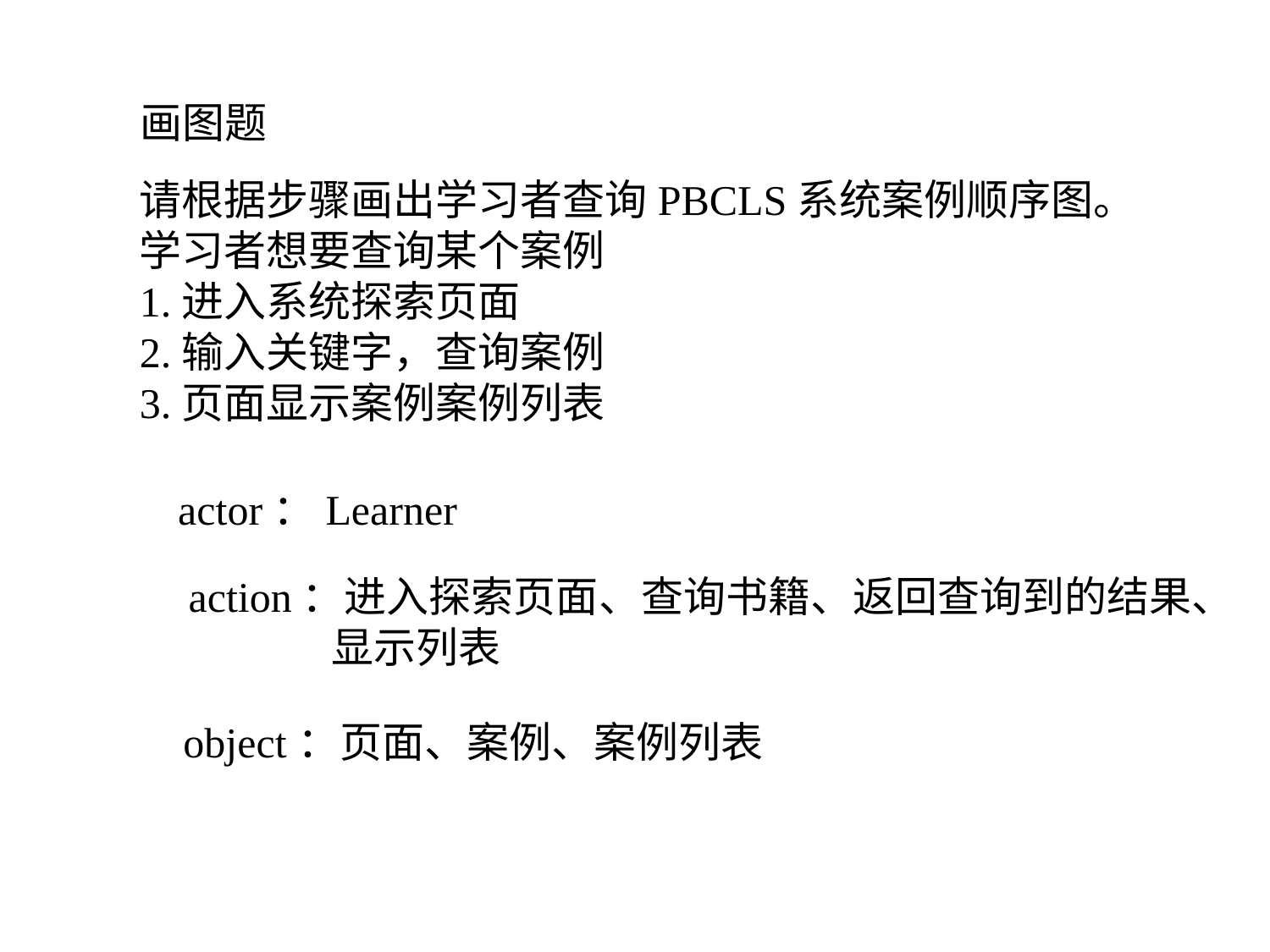

画图题
请根据步骤画出学习者查询PBCLS系统案例顺序图。
学习者想要查询某个案例
1.进入系统探索页面
2.输入关键字，查询案例
3.页面显示案例案例列表
actor：Learner
action：进入探索页面、查询书籍、返回查询到的结果、
              显示列表

object：页面、案例、案例列表